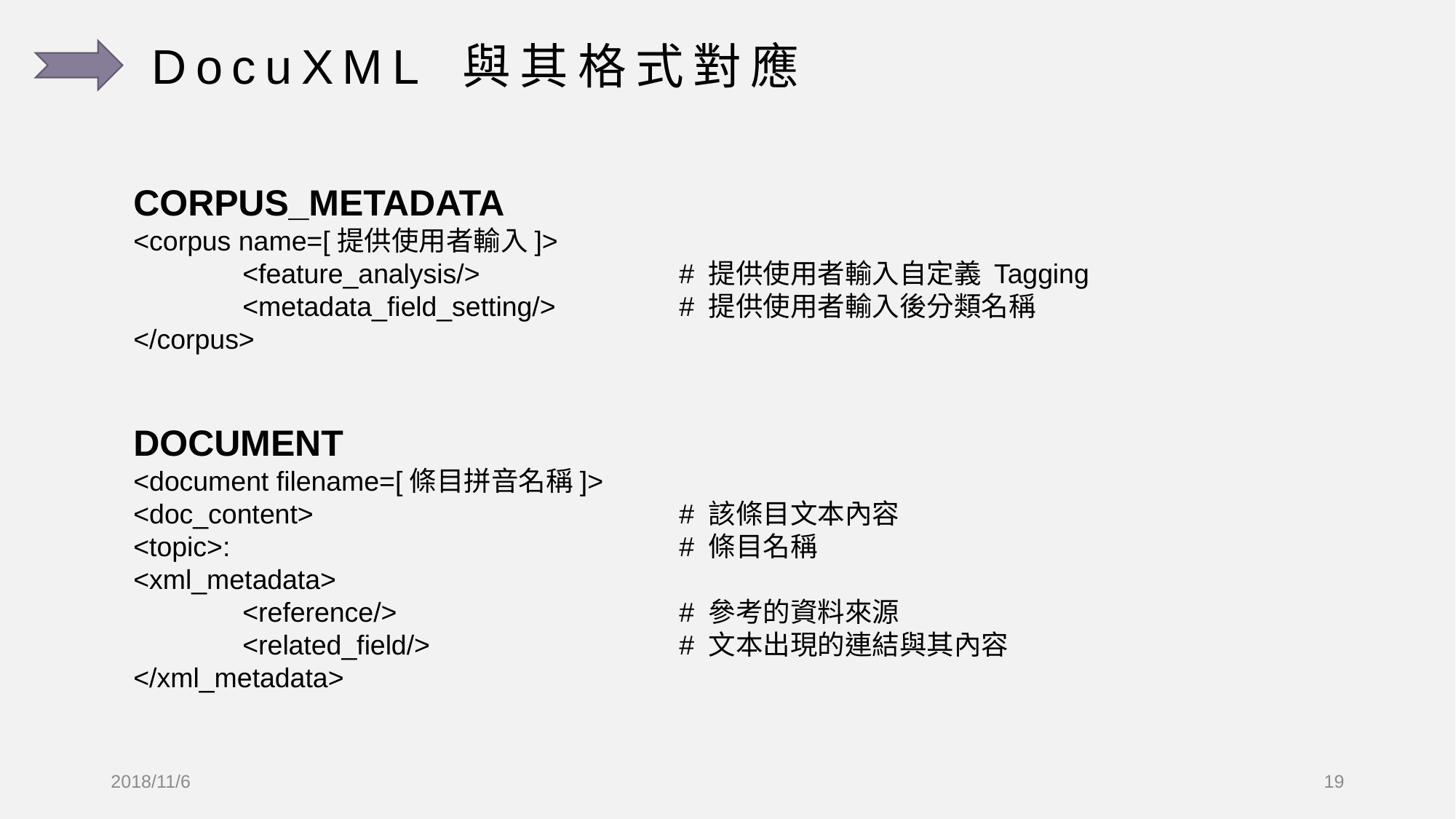

DocuXML 與其格式對應

CORPUS_METADATA
<corpus name=[提供使用者輸入]>
	<feature_analysis/>		# 提供使用者輸入自定義 Tagging
	<metadata_field_setting/>		# 提供使用者輸入後分類名稱
</corpus>

DOCUMENT
<document filename=[條目拼音名稱]>
<doc_content>				# 該條目文本內容
<topic>:  				# 條目名稱
<xml_metadata>
	<reference/>			# 參考的資料來源
	<related_field/>			# 文本出現的連結與其內容
</xml_metadata>
2018/11/6
19